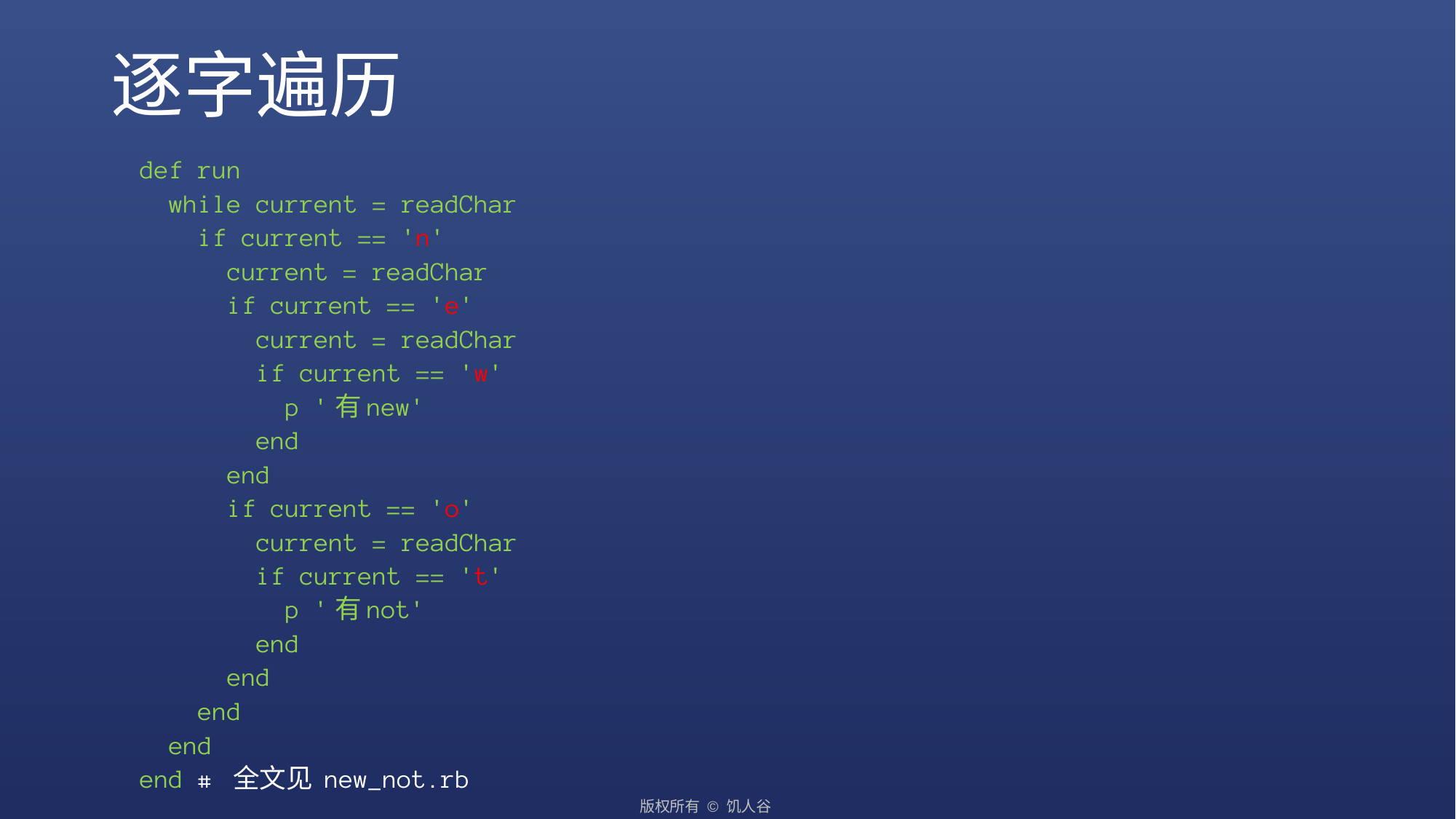

# 逐字遍历
  def run
    while current = readChar
      if current == 'n'
        current = readChar
        if current == 'e'
          current = readChar
          if current == 'w'
            p '有new'
          end
        end
        if current == 'o'
          current = readChar
          if current == 't'
            p '有not'
          end
        end
      end
    end
  end # 全文见 new_not.rb